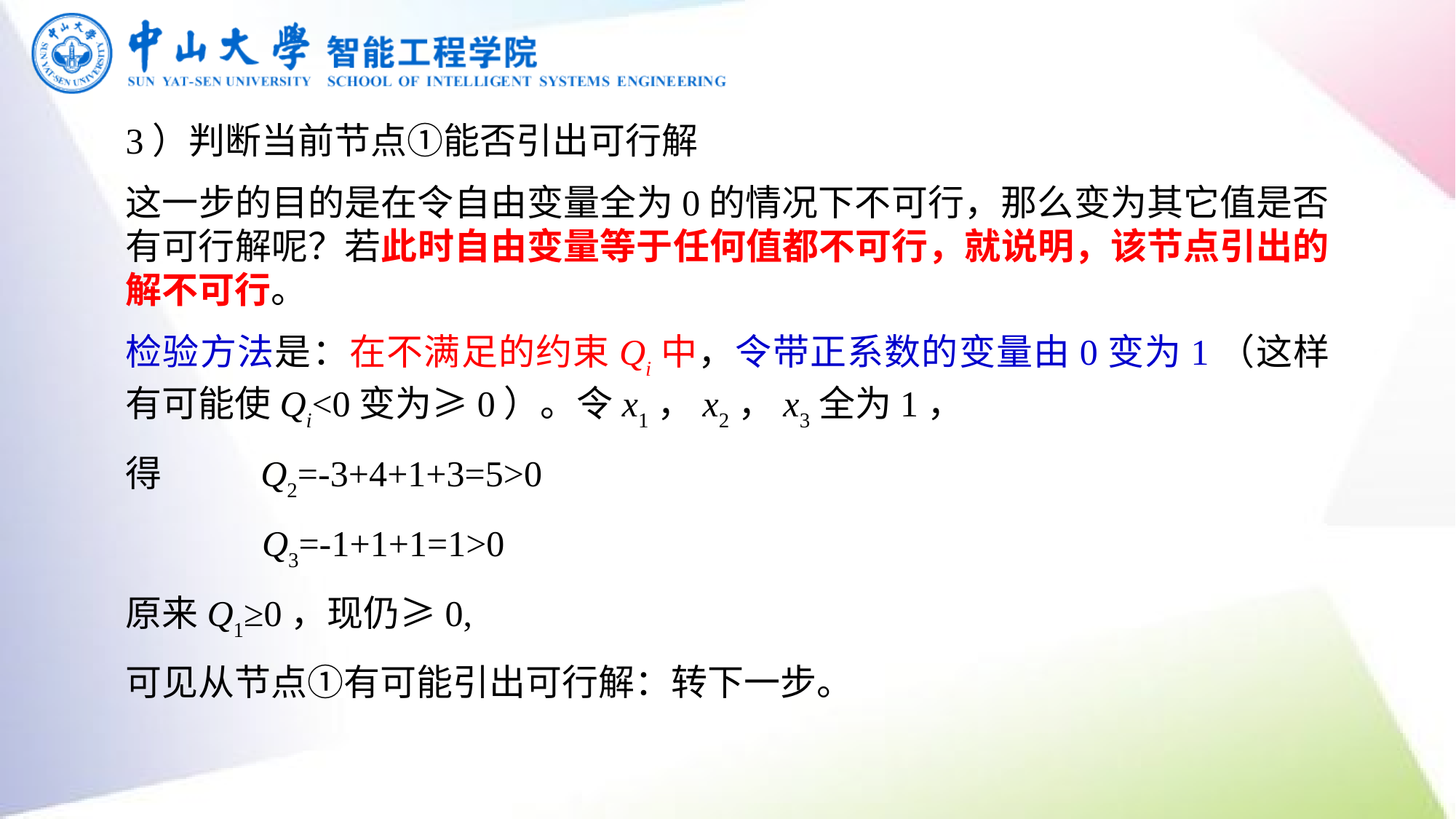

3）判断当前节点①能否引出可行解
这一步的目的是在令自由变量全为0的情况下不可行，那么变为其它值是否有可行解呢？若此时自由变量等于任何值都不可行，就说明，该节点引出的解不可行。
检验方法是：在不满足的约束Qi中，令带正系数的变量由0变为1（这样有可能使Qi<0变为≥0）。令x1，x2，x3全为1，
得           Q2=-3+4+1+3=5>0
               Q3=-1+1+1=1>0
原来Q1≥0，现仍≥0,
可见从节点①有可能引出可行解：转下一步。